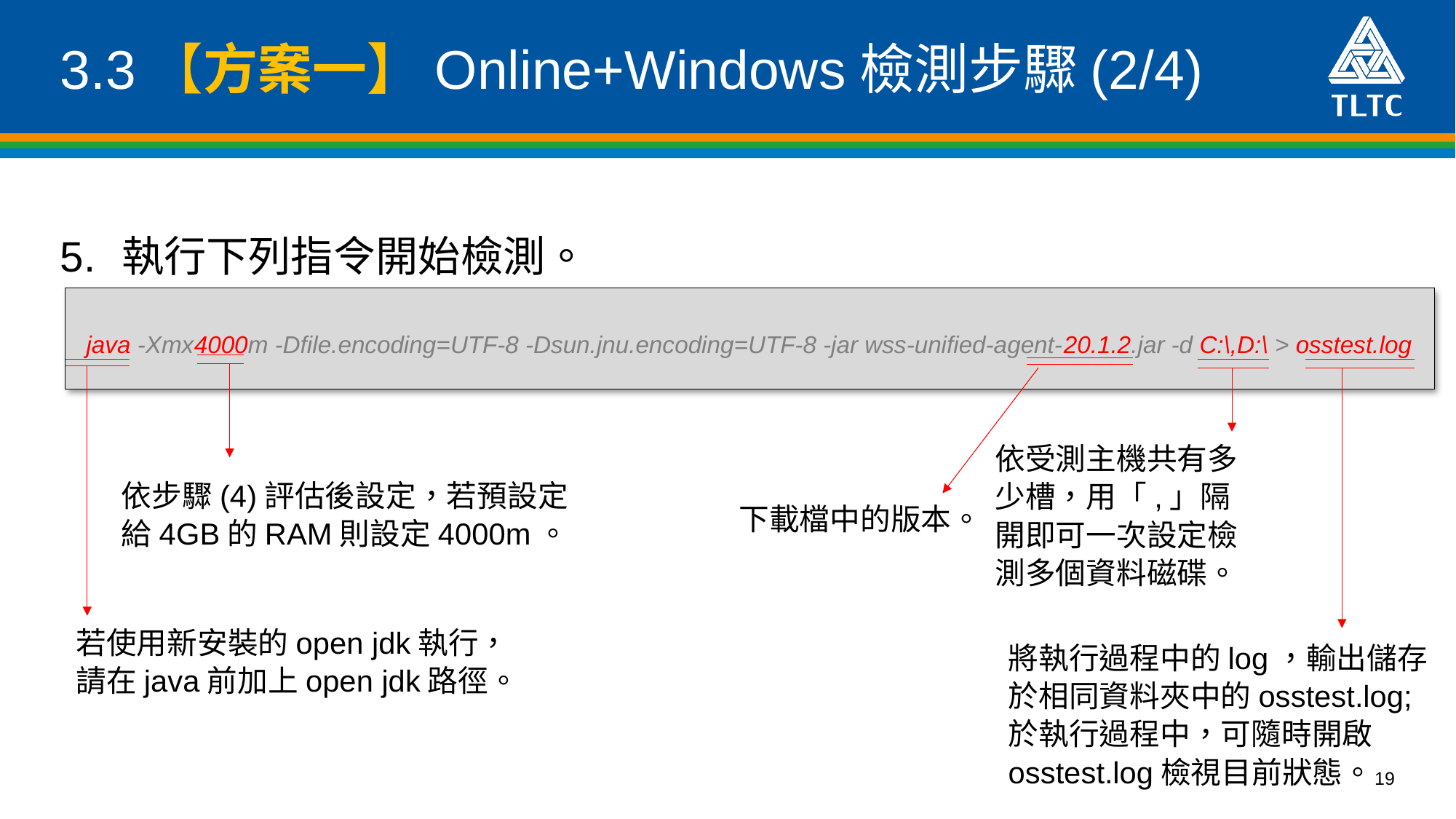

# 3.3【方案一】Online+Windows檢測步驟(2/4)
執行下列指令開始檢測。

 java -Xmx4000m -Dfile.encoding=UTF-8 -Dsun.jnu.encoding=UTF-8 -jar wss-unified-agent-20.1.2.jar -d C:\,D:\ > osstest.log
依受測主機共有多少槽，用「,」隔開即可一次設定檢測多個資料磁碟。
依步驟(4)評估後設定，若預設定給4GB的RAM則設定4000m。
下載檔中的版本。
若使用新安裝的open jdk執行，請在java前加上open jdk路徑。
將執行過程中的log，輸出儲存於相同資料夾中的osstest.log; 於執行過程中，可隨時開啟osstest.log檢視目前狀態。
19